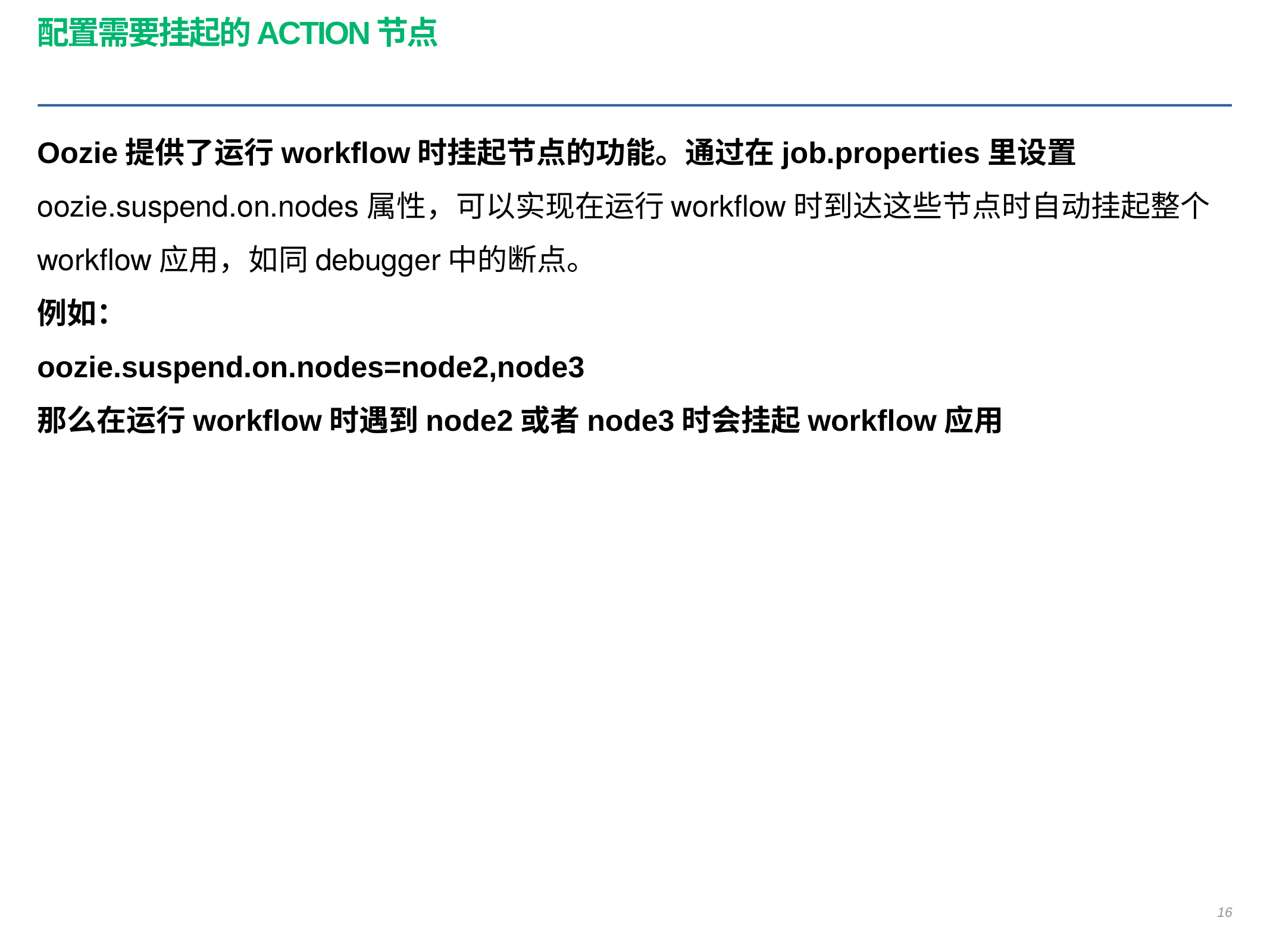

# 配置需要挂起的Action节点
Oozie提供了运行workflow时挂起节点的功能。通过在job.properties里设置oozie.suspend.on.nodes属性，可以实现在运行workflow时到达这些节点时自动挂起整个workflow应用，如同debugger中的断点。
例如：
oozie.suspend.on.nodes=node2,node3
那么在运行workflow时遇到node2或者node3时会挂起workflow应用

16